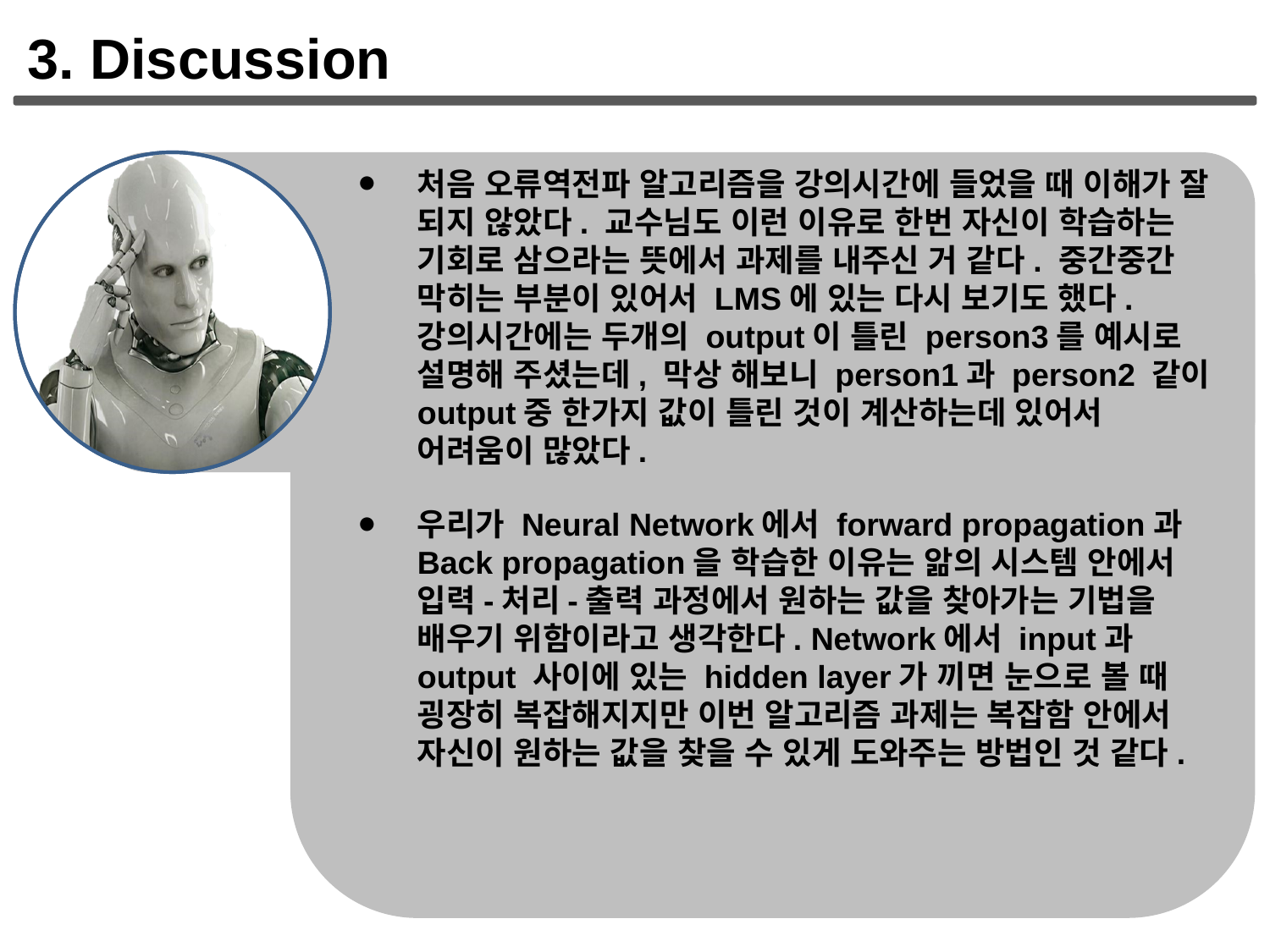

3. Discussion

●
처음 오류역전파 알고리즘을 강의시간에 들었을 때 이해가 잘 되지 않았다. 교수님도 이런 이유로 한번 자신이 학습하는 기회로 삼으라는 뜻에서 과제를 내주신 거 같다. 중간중간 막히는 부분이 있어서 LMS에 있는 다시 보기도 했다. 강의시간에는 두개의 output이 틀린 person3를 예시로 설명해 주셨는데, 막상 해보니 person1과 person2 같이 output중 한가지 값이 틀린 것이 계산하는데 있어서 어려움이 많았다.
●
우리가 Neural Network에서 forward propagation과
Back propagation을 학습한 이유는 앎의 시스템 안에서 입력-처리-출력 과정에서 원하는 값을 찾아가는 기법을 배우기 위함이라고 생각한다. Network에서 input과 output 사이에 있는 hidden layer가 끼면 눈으로 볼 때 굉장히 복잡해지지만 이번 알고리즘 과제는 복잡함 안에서 자신이 원하는 값을 찾을 수 있게 도와주는 방법인 것 같다.